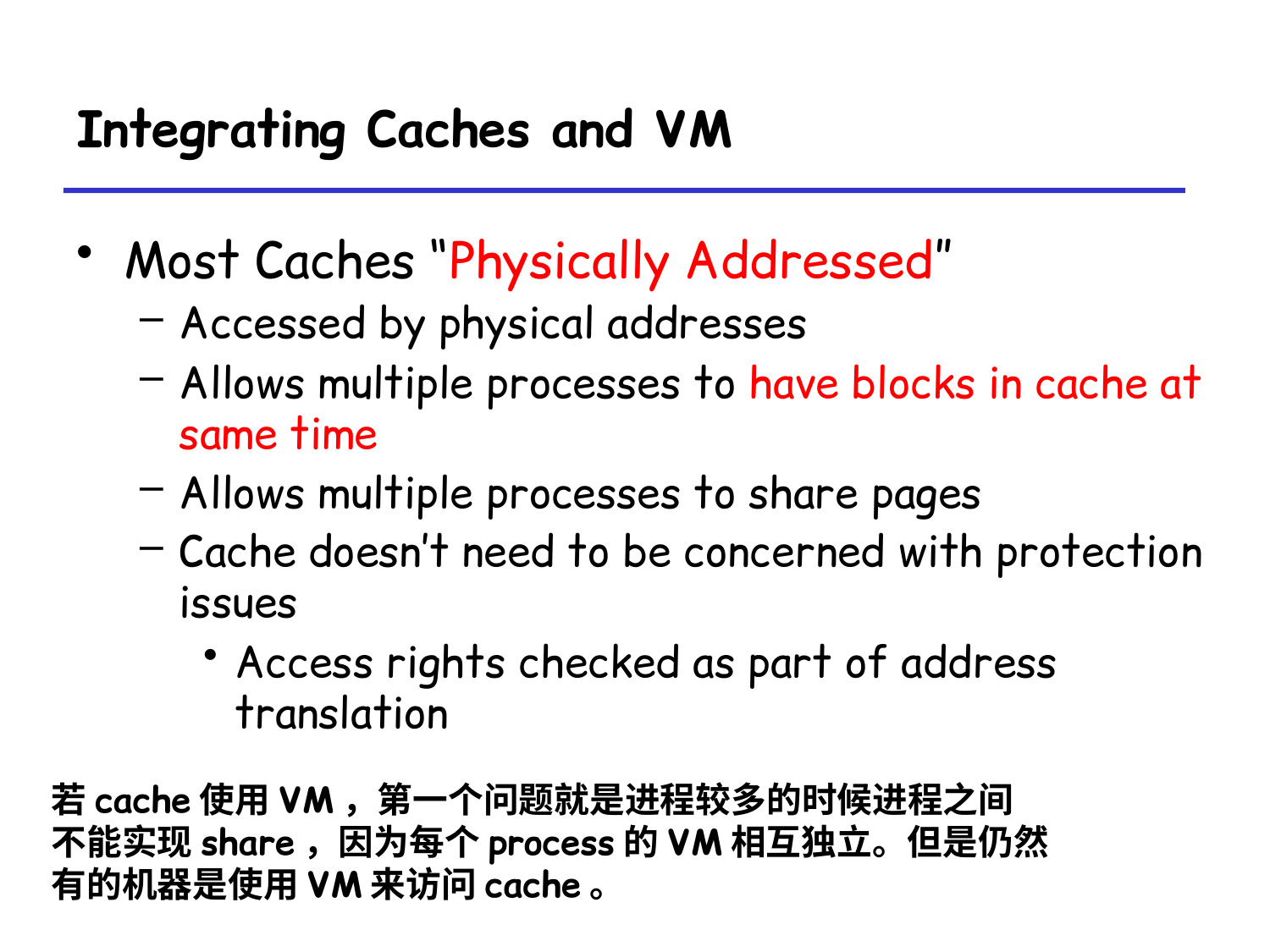

# Integrating Caches and VM
Most Caches “Physically Addressed”
Accessed by physical addresses
Allows multiple processes to have blocks in cache at same time
Allows multiple processes to share pages
Cache doesn’t need to be concerned with protection issues
Access rights checked as part of address translation
若cache使用VM，第一个问题就是进程较多的时候进程之间
不能实现share，因为每个process的VM相互独立。但是仍然
有的机器是使用VM来访问cache。
19